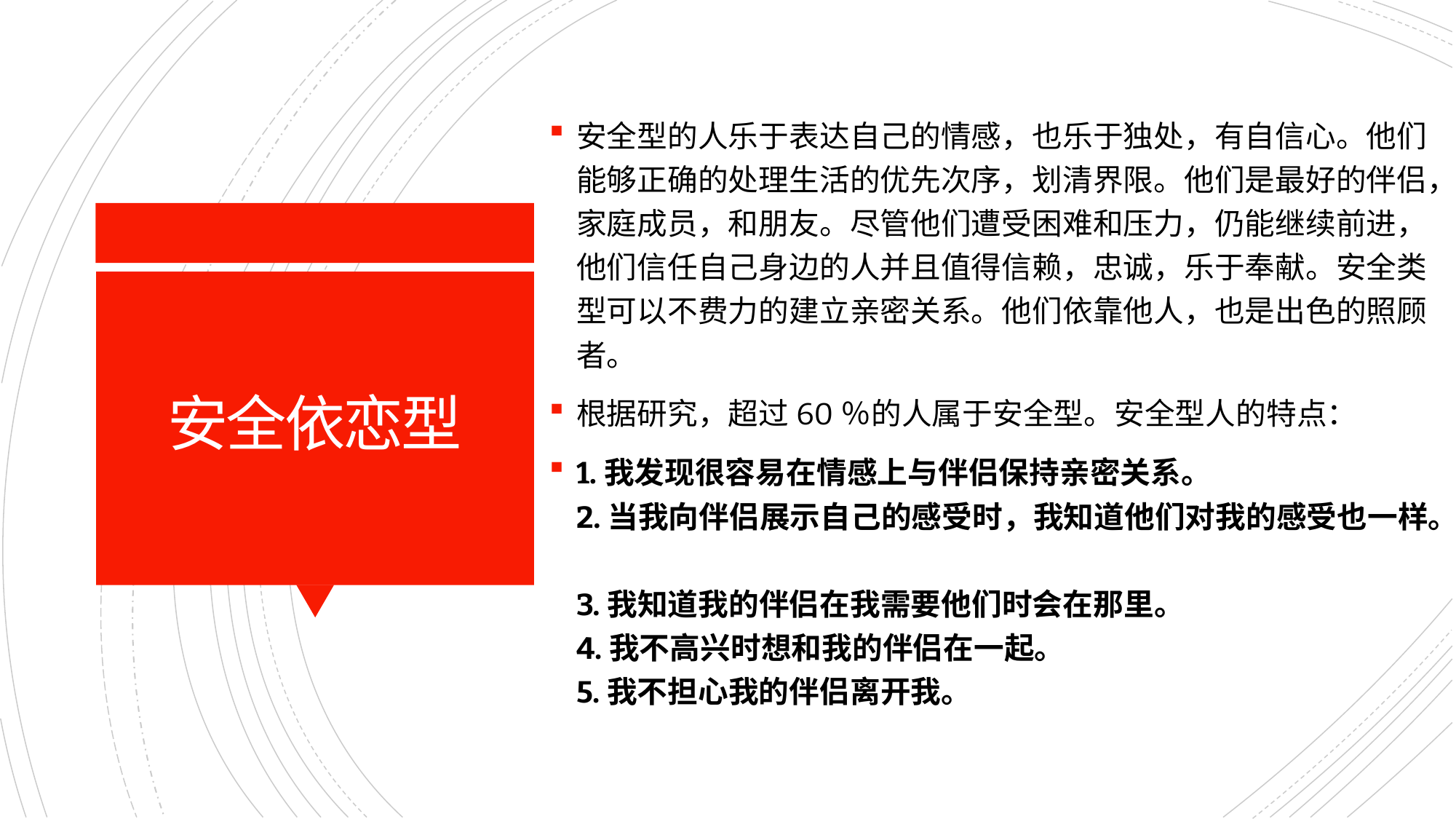

安全型的人乐于表达自己的情感，也乐于独处，有自信心。他们能够正确的处理生活的优先次序，划清界限。他们是最好的伴侣，家庭成员，和朋友。尽管他们遭受困难和压力，仍能继续前进，他们信任自己身边的人并且值得信赖，忠诚，乐于奉献。安全类型可以不费力的建立亲密关系。他们依靠他人，也是出色的照顾者。
根据研究，超过60％的人属于安全型。安全型人的特点：
1.我发现很容易在情感上与伴侣保持亲密关系。
2.当我向伴侣展示自己的感受时，我知道他们对我的感受也一样。
3.我知道我的伴侣在我需要他们时会在那里。
4.我不高兴时想和我的伴侣在一起。
5.我不担心我的伴侣离开我。
# 安全依恋型